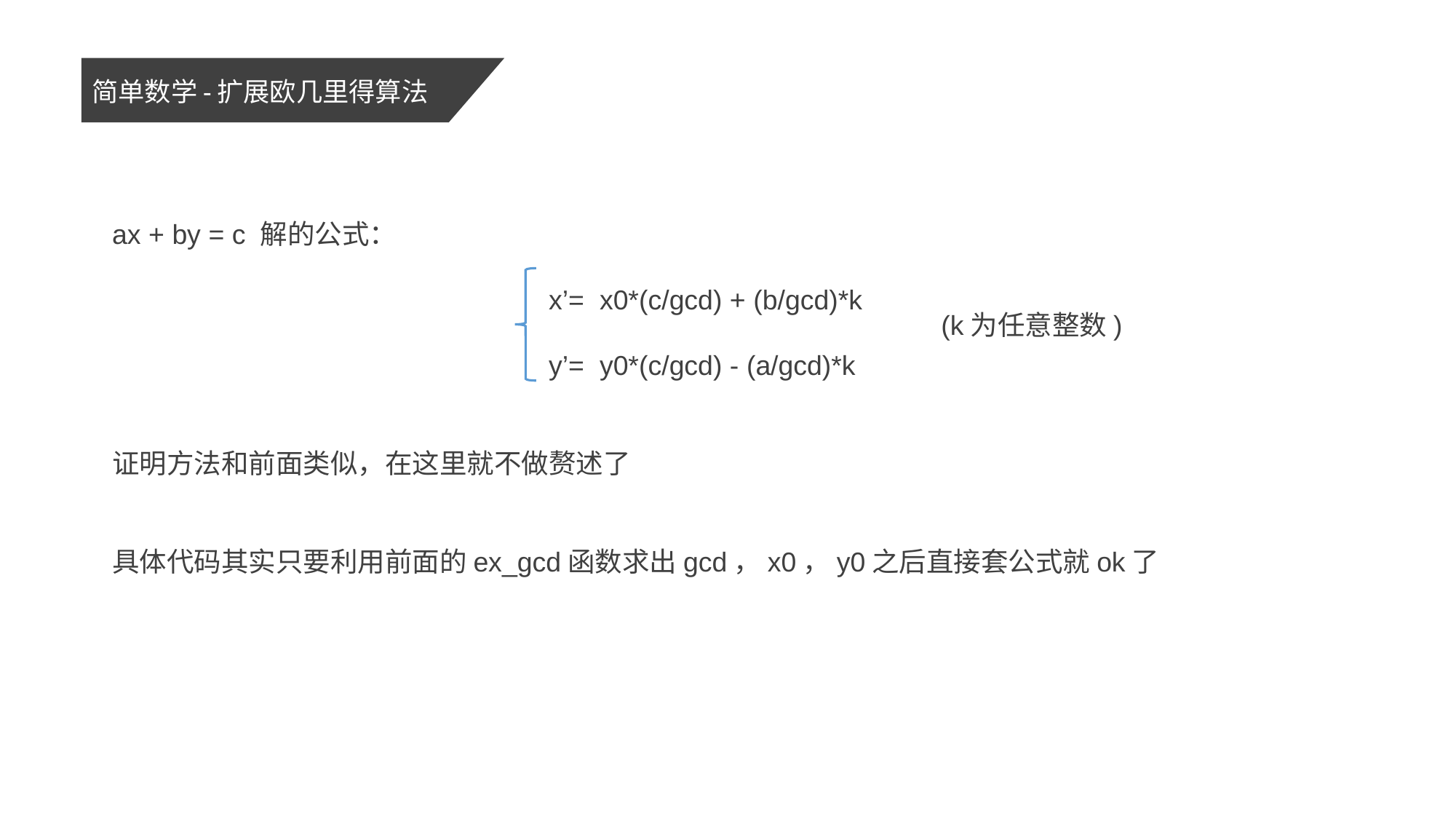

简单数学-扩展欧几里得算法

ax + by = c 解的公式：
x’=  x0*(c/gcd) + (b/gcd)*k
y’=  y0*(c/gcd) - (a/gcd)*k

证明方法和前面类似，在这里就不做赘述了

具体代码其实只要利用前面的ex_gcd函数求出gcd，x0，y0之后直接套公式就ok了

(k为任意整数)